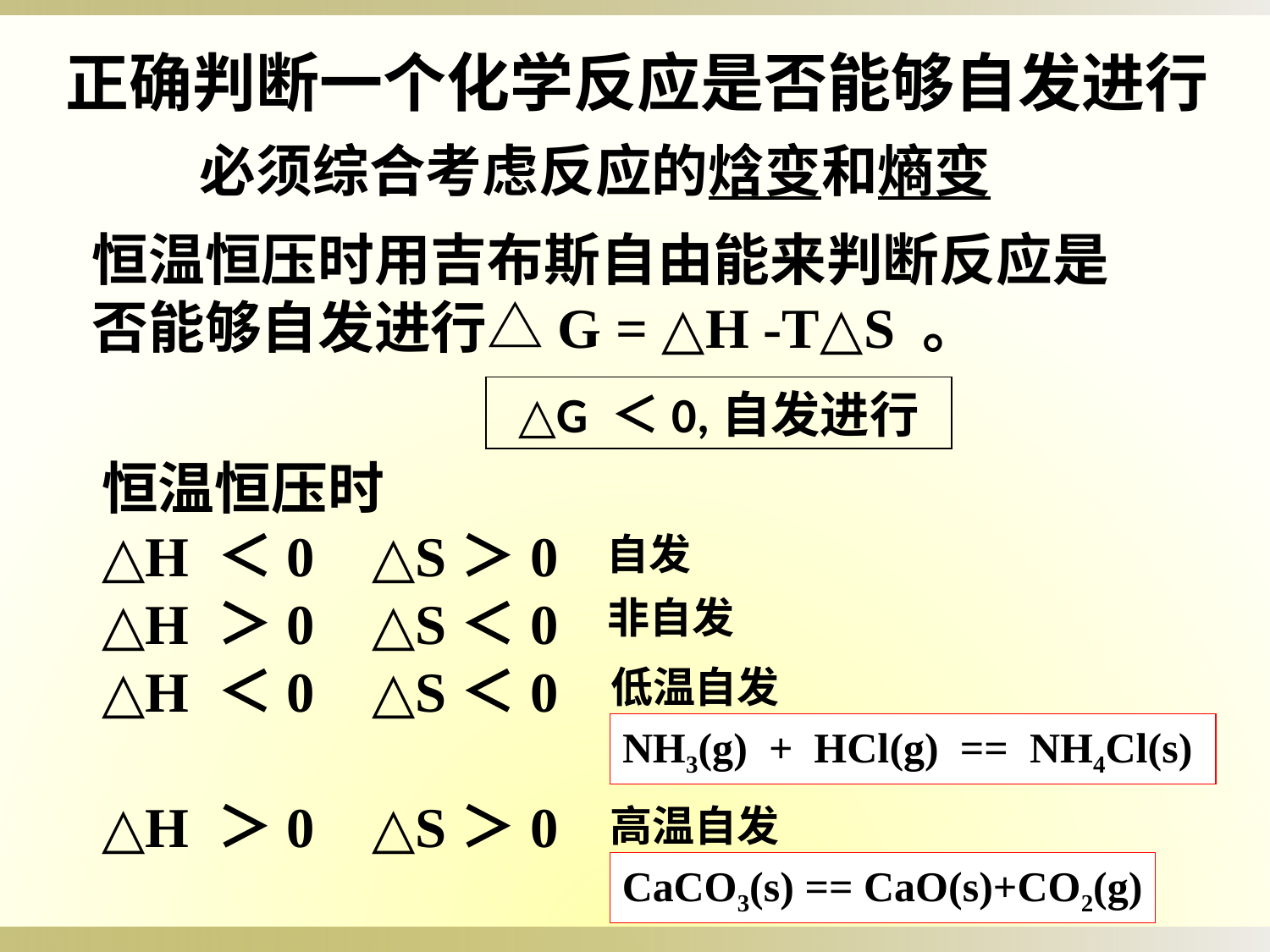

正确判断一个化学反应是否能够自发进行
必须综合考虑反应的焓变和熵变
恒温恒压时用吉布斯自由能来判断反应是否能够自发进行△G = △H -T△S 。
△G ＜0,自发进行
恒温恒压时
△H ＜0    △S＞0
△H ＞0    △S＜0
△H ＜0    △S＜0

△H ＞0    △S＞0
自发
非自发
低温自发
NH3(g)  +  HCl(g)  ==  NH4Cl(s)
高温自发
CaCO3(s) == CaO(s)+CO2(g)